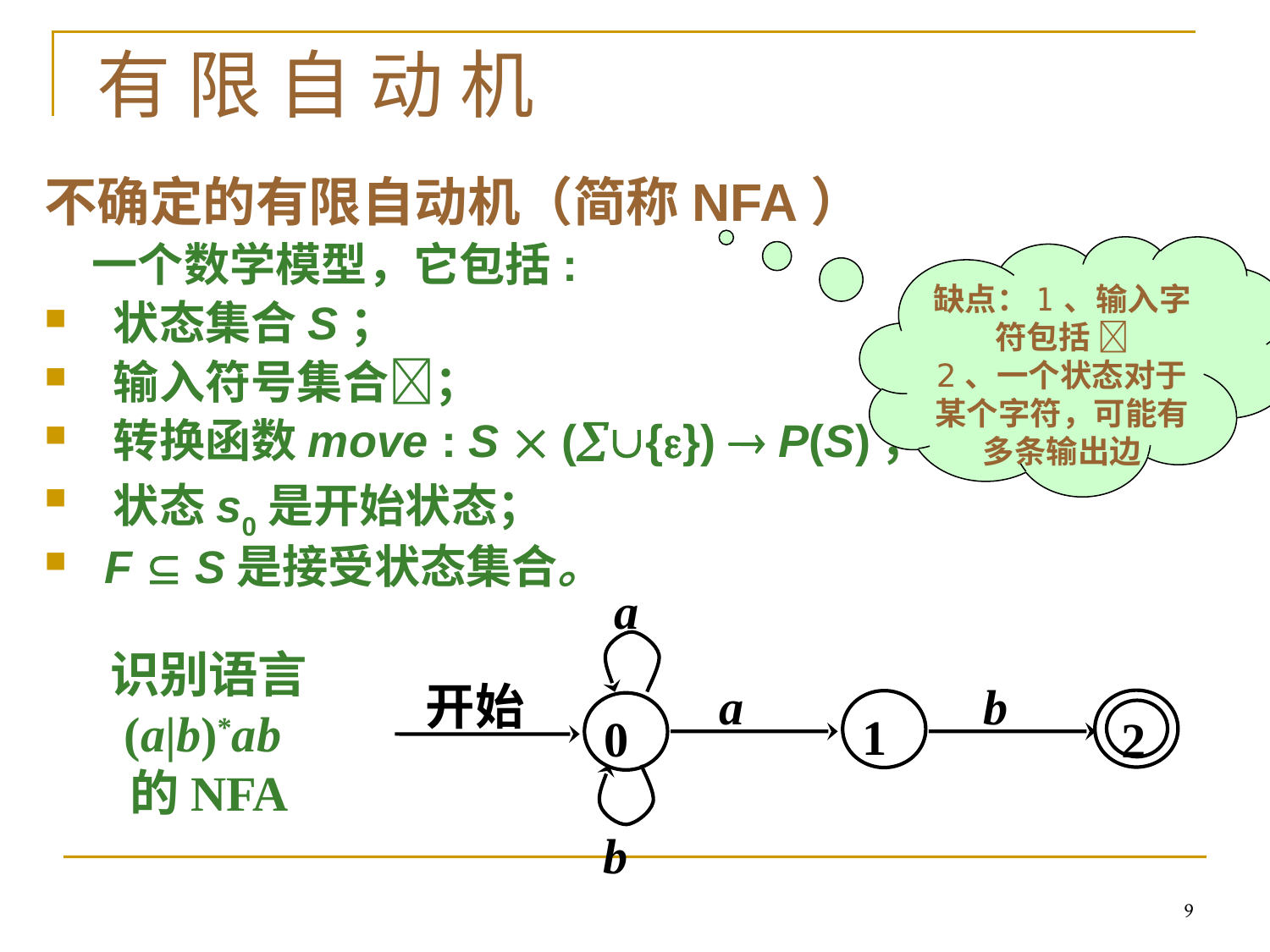

# 有 限 自 动 机
不确定的有限自动机（简称NFA）
	一个数学模型，它包括:
 状态集合S；
 输入符号集合∑；
 转换函数move : S × (∑∪{ε}) → P(S)；
 状态s0是开始状态；
 F ⊆ S是接受状态集合。
缺点：1、输入字符包括 ε
2、一个状态对于某个字符，可能有多条输出边
a

开始
a
b

2
1
0

b
识别语言
(a|b)*ab
的NFA
9